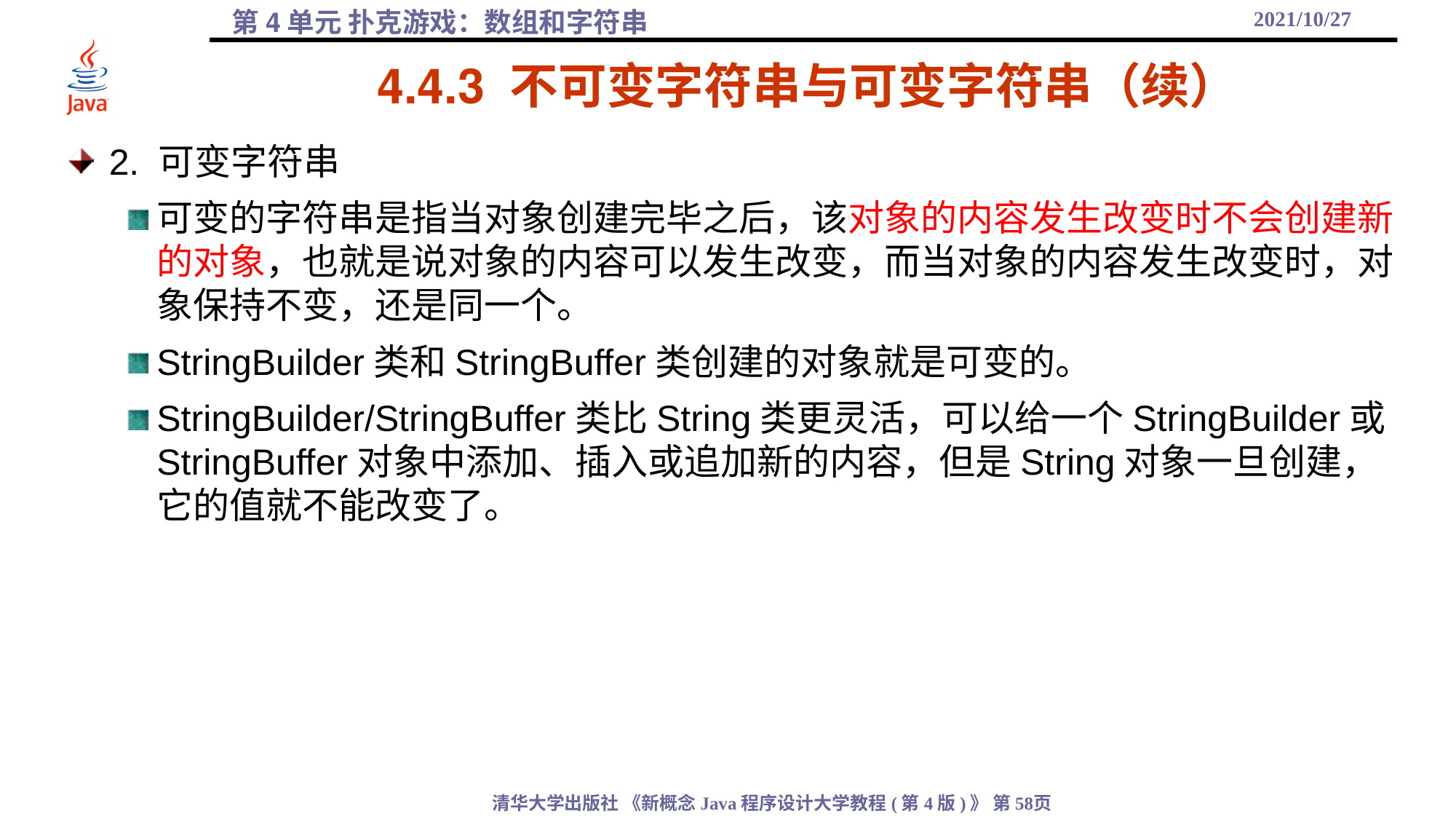

2021/10/27
# 4.4.3 不可变字符串与可变字符串（续）
2. 可变字符串
可变的字符串是指当对象创建完毕之后，该对象的内容发生改变时不会创建新的对象，也就是说对象的内容可以发生改变，而当对象的内容发生改变时，对象保持不变，还是同一个。
StringBuilder类和StringBuffer类创建的对象就是可变的。
StringBuilder/StringBuffer类比String类更灵活，可以给一个StringBuilder或StringBuffer对象中添加、插入或追加新的内容，但是String对象一旦创建，它的值就不能改变了。